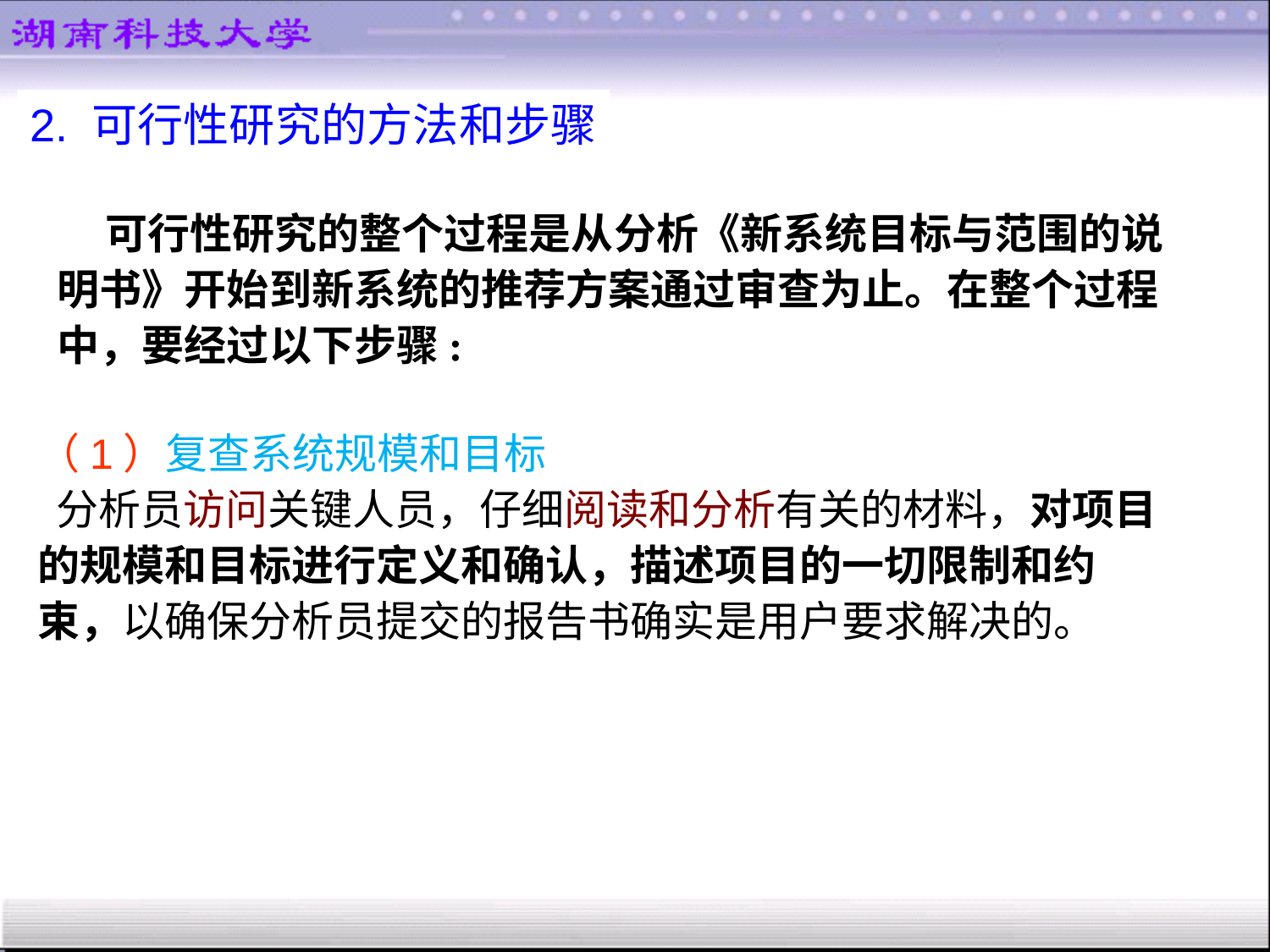

2. 可行性研究的方法和步骤
    可行性研究的整个过程是从分析《新系统目标与范围的说明书》开始到新系统的推荐方案通过审查为止。在整个过程中，要经过以下步骤:
（1）复查系统规模和目标
  分析员访问关键人员，仔细阅读和分析有关的材料，对项目的规模和目标进行定义和确认，描述项目的一切限制和约束，以确保分析员提交的报告书确实是用户要求解决的。